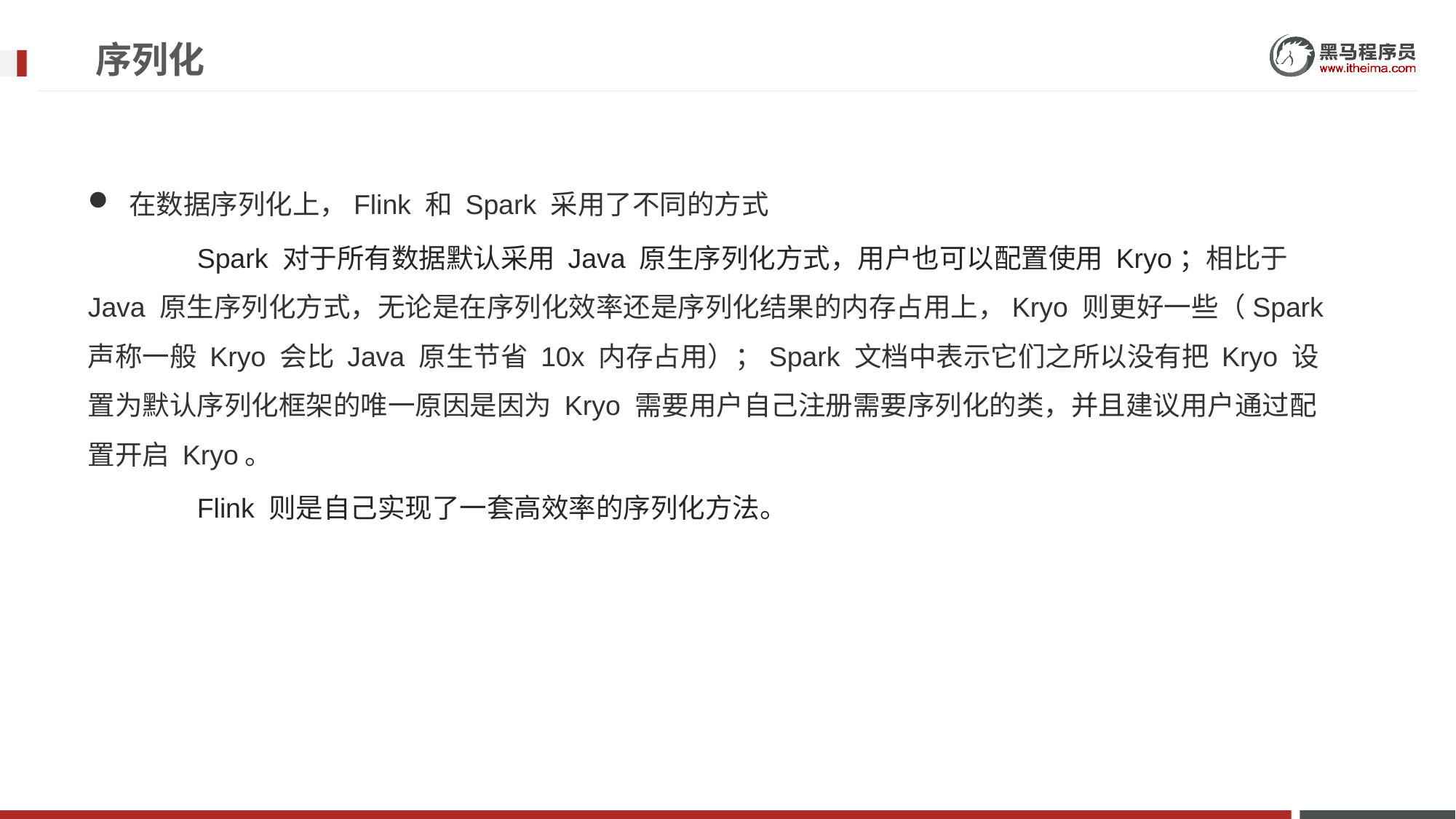

# 序列化

在数据序列化上，Flink 和 Spark 采用了不同的方式
	Spark 对于所有数据默认采用 Java 原生序列化方式，用户也可以配置使用 Kryo；相比于 Java 原生序列化方式，无论是在序列化效率还是序列化结果的内存占用上，Kryo 则更好一些（Spark 声称一般 Kryo 会比 Java 原生节省 10x 内存占用）；Spark 文档中表示它们之所以没有把 Kryo 设置为默认序列化框架的唯一原因是因为 Kryo 需要用户自己注册需要序列化的类，并且建议用户通过配置开启 Kryo。
	Flink 则是自己实现了一套高效率的序列化方法。